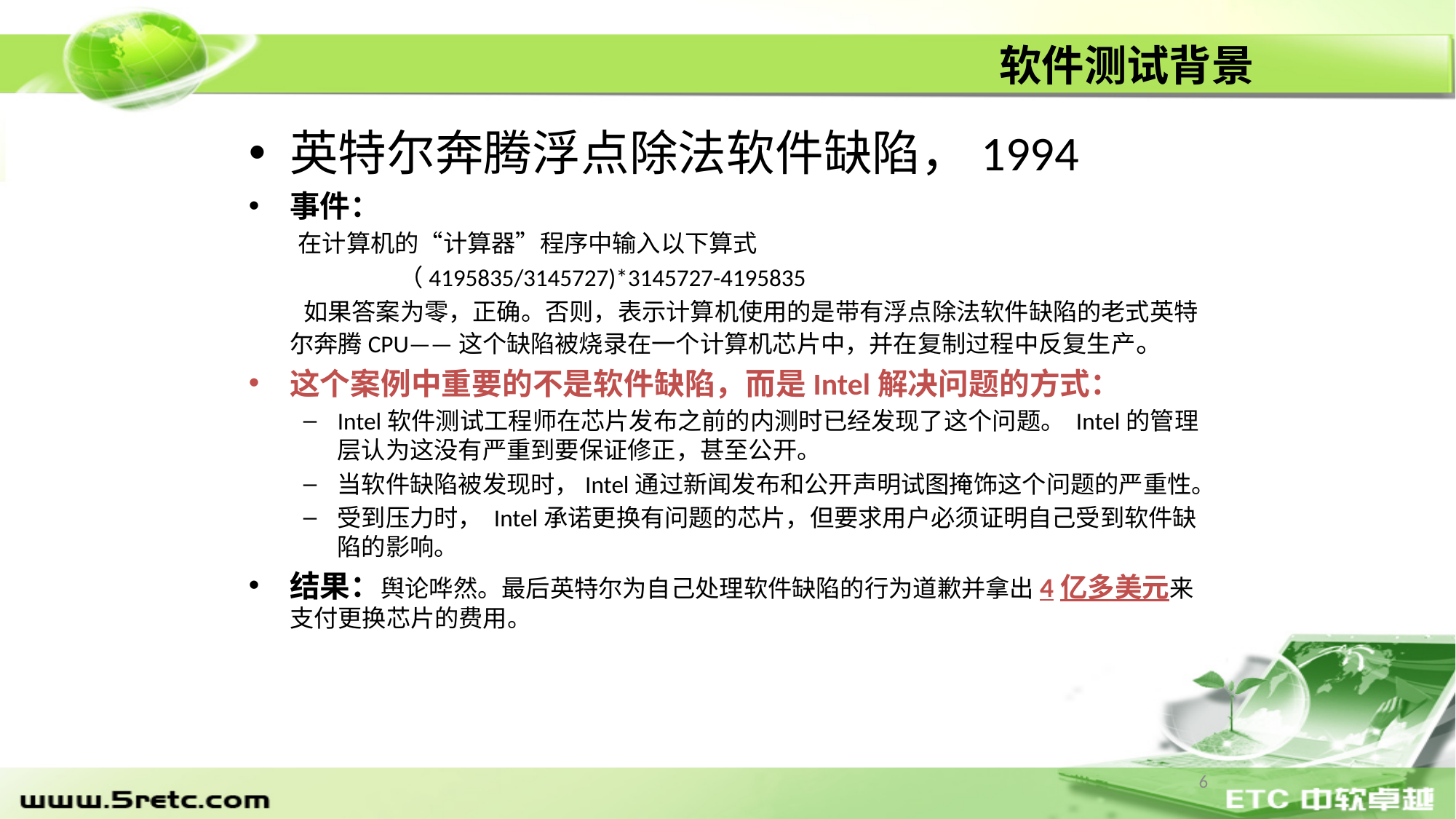

软件测试背景
英特尔奔腾浮点除法软件缺陷，1994
事件：
        在计算机的“计算器”程序中输入以下算式
		（4195835/3145727)*3145727-4195835
         如果答案为零，正确。否则，表示计算机使用的是带有浮点除法软件缺陷的老式英特尔奔腾CPU——这个缺陷被烧录在一个计算机芯片中，并在复制过程中反复生产。
这个案例中重要的不是软件缺陷，而是Intel解决问题的方式：
Intel软件测试工程师在芯片发布之前的内测时已经发现了这个问题。 Intel的管理层认为这没有严重到要保证修正，甚至公开。
当软件缺陷被发现时，Intel通过新闻发布和公开声明试图掩饰这个问题的严重性。
受到压力时， Intel承诺更换有问题的芯片，但要求用户必须证明自己受到软件缺陷的影响。
结果：舆论哗然。最后英特尔为自己处理软件缺陷的行为道歉并拿出4亿多美元来支付更换芯片的费用。
6